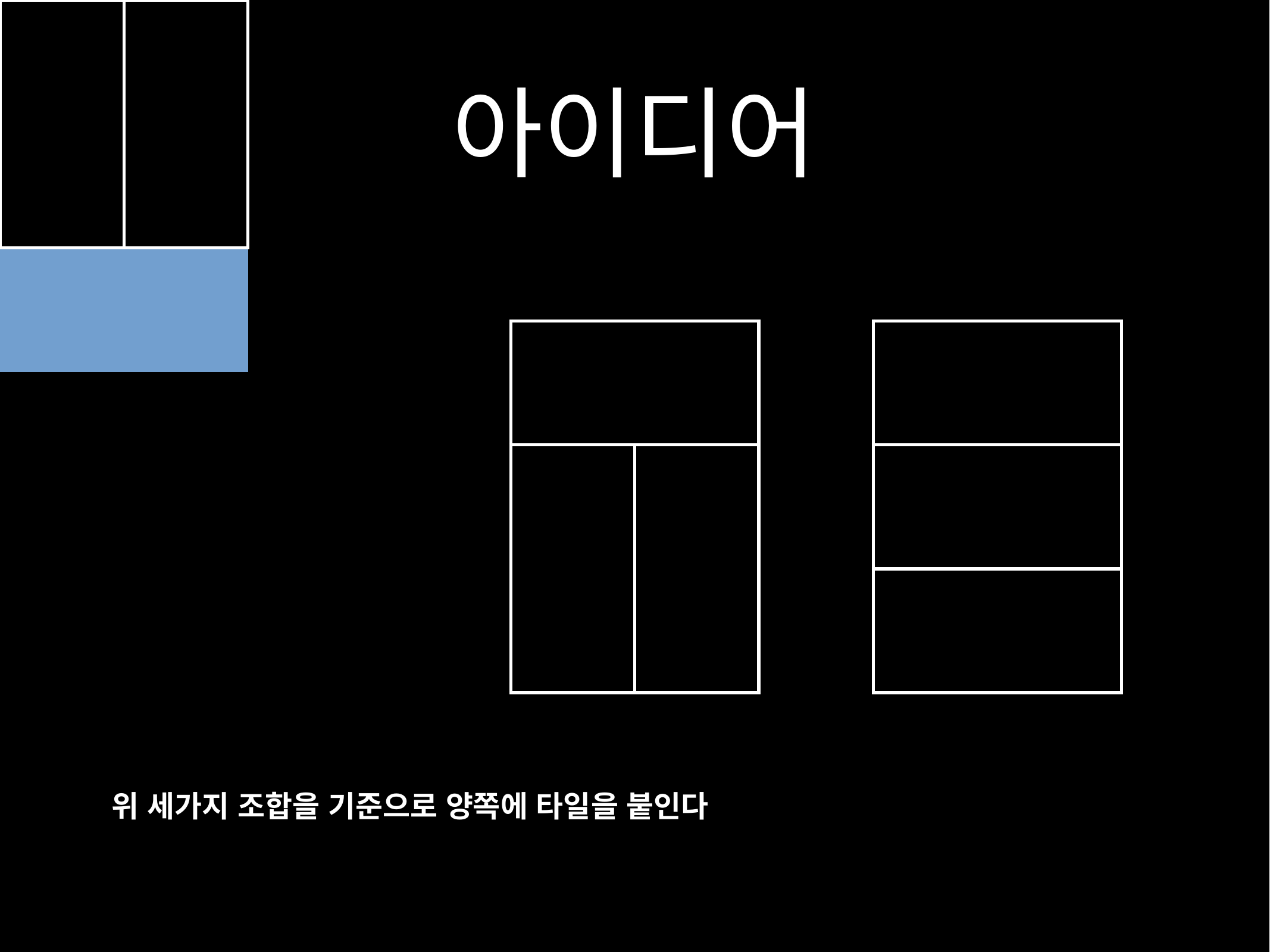

# 아이디어
ex) 3  X  2
|  |  |
| --- | --- |
|  |  |
|  |  |
|  |  |
| --- | --- |
|  |  |
|  |  |
|  |  |
| --- | --- |
|  |  |
|  |  |
위 세가지 조합을 기준으로 양쪽에 타일을 붙인다